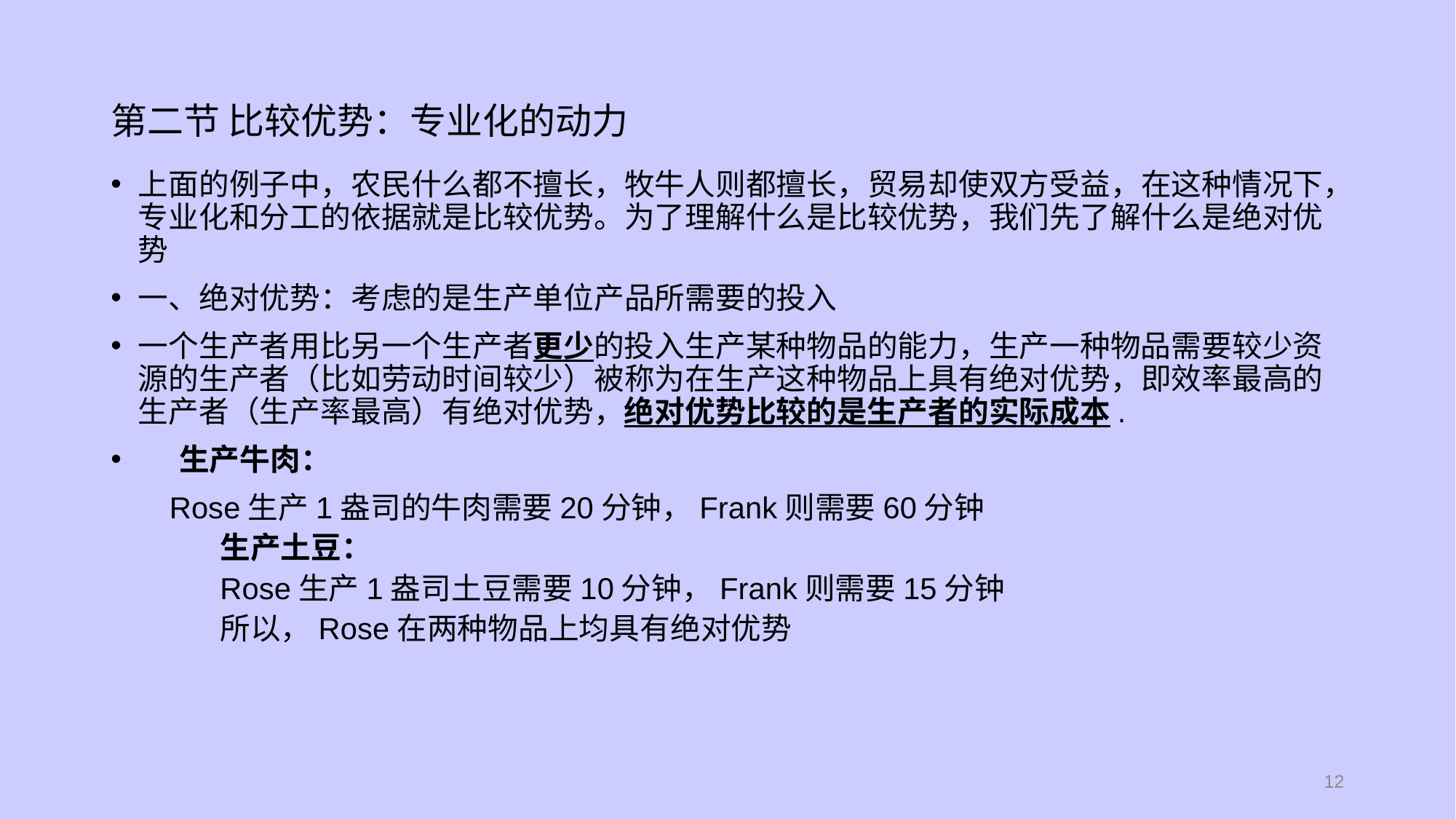

# 第二节 比较优势：专业化的动力
上面的例子中，农民什么都不擅长，牧牛人则都擅长，贸易却使双方受益，在这种情况下，专业化和分工的依据就是比较优势。为了理解什么是比较优势，我们先了解什么是绝对优势
一、绝对优势：考虑的是生产单位产品所需要的投入
一个生产者用比另一个生产者更少的投入生产某种物品的能力，生产一种物品需要较少资源的生产者（比如劳动时间较少）被称为在生产这种物品上具有绝对优势，即效率最高的生产者（生产率最高）有绝对优势，绝对优势比较的是生产者的实际成本.
     生产牛肉：
       Rose生产1盎司的牛肉需要20分钟，Frank则需要60分钟
生产土豆：
Rose生产1盎司土豆需要10分钟，Frank则需要15分钟
所以，Rose在两种物品上均具有绝对优势

12